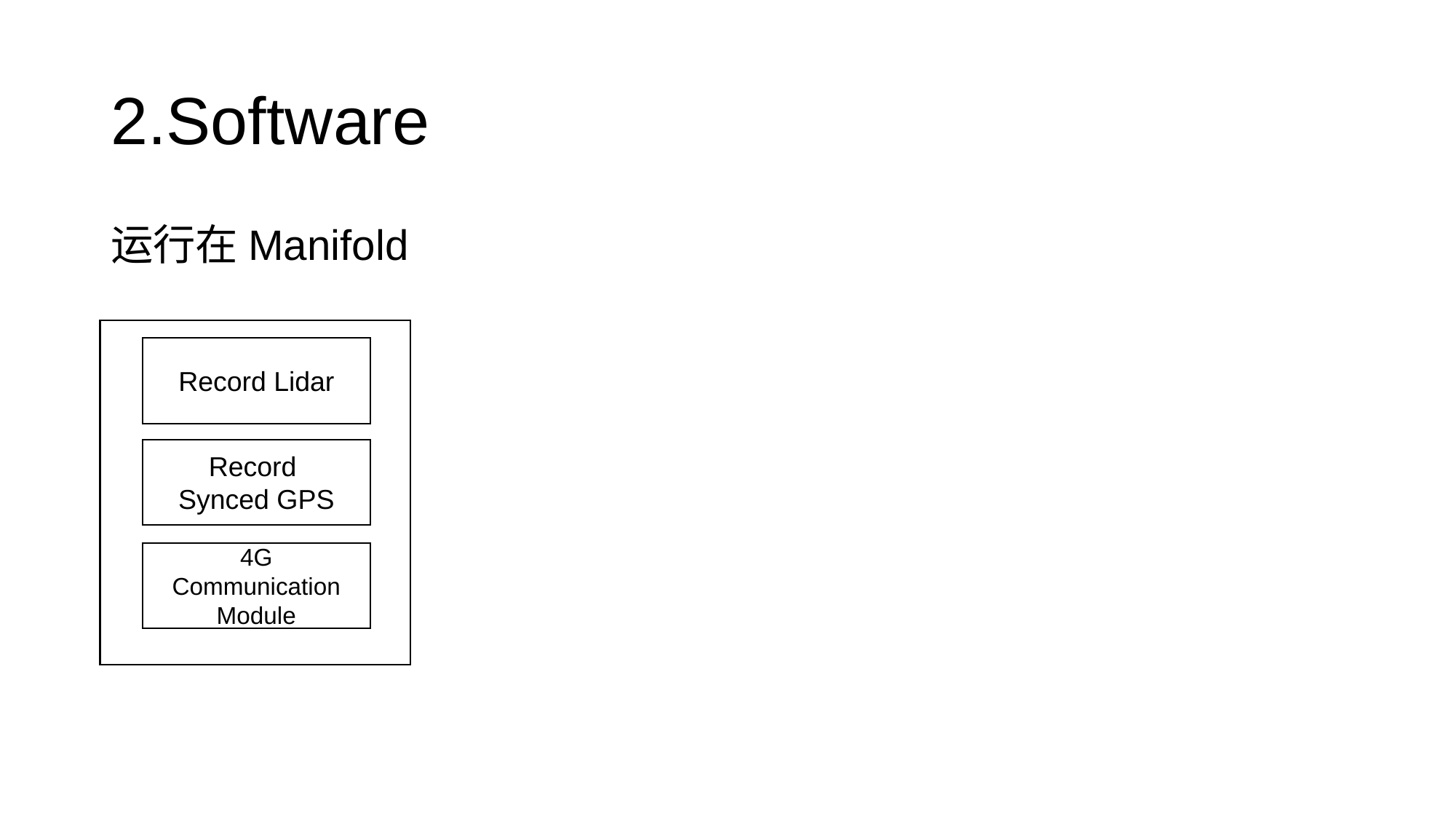

# 2.Software
运行在Manifold

Record Lidar
Record
Synced GPS
4G
Communication Module